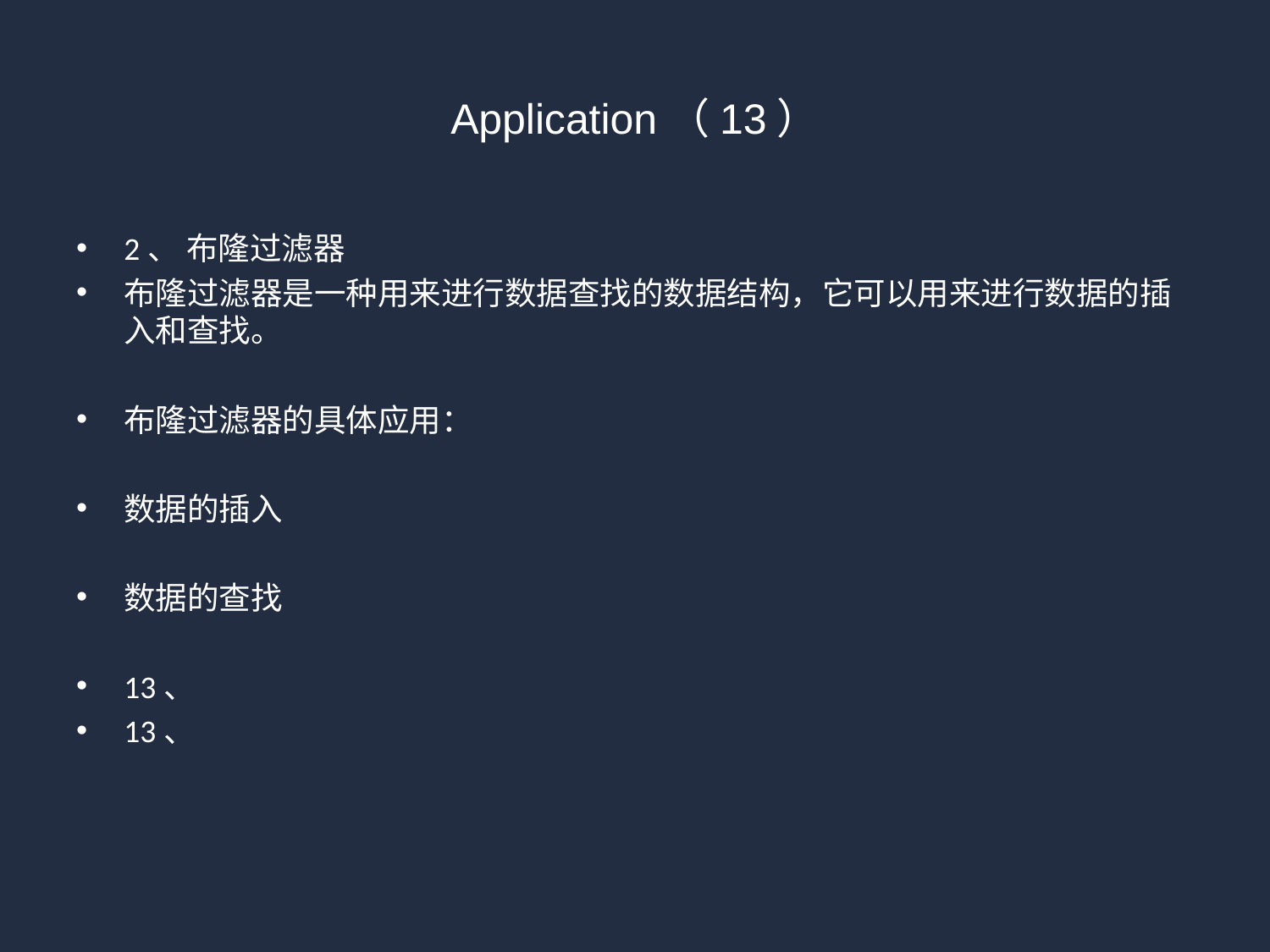

# Application（13）
2、 布隆过滤器
布隆过滤器是一种用来进行数据查找的数据结构，它可以用来进行数据的插入和查找。

布隆过滤器的具体应用：

数据的插入

数据的查找

13、
13、